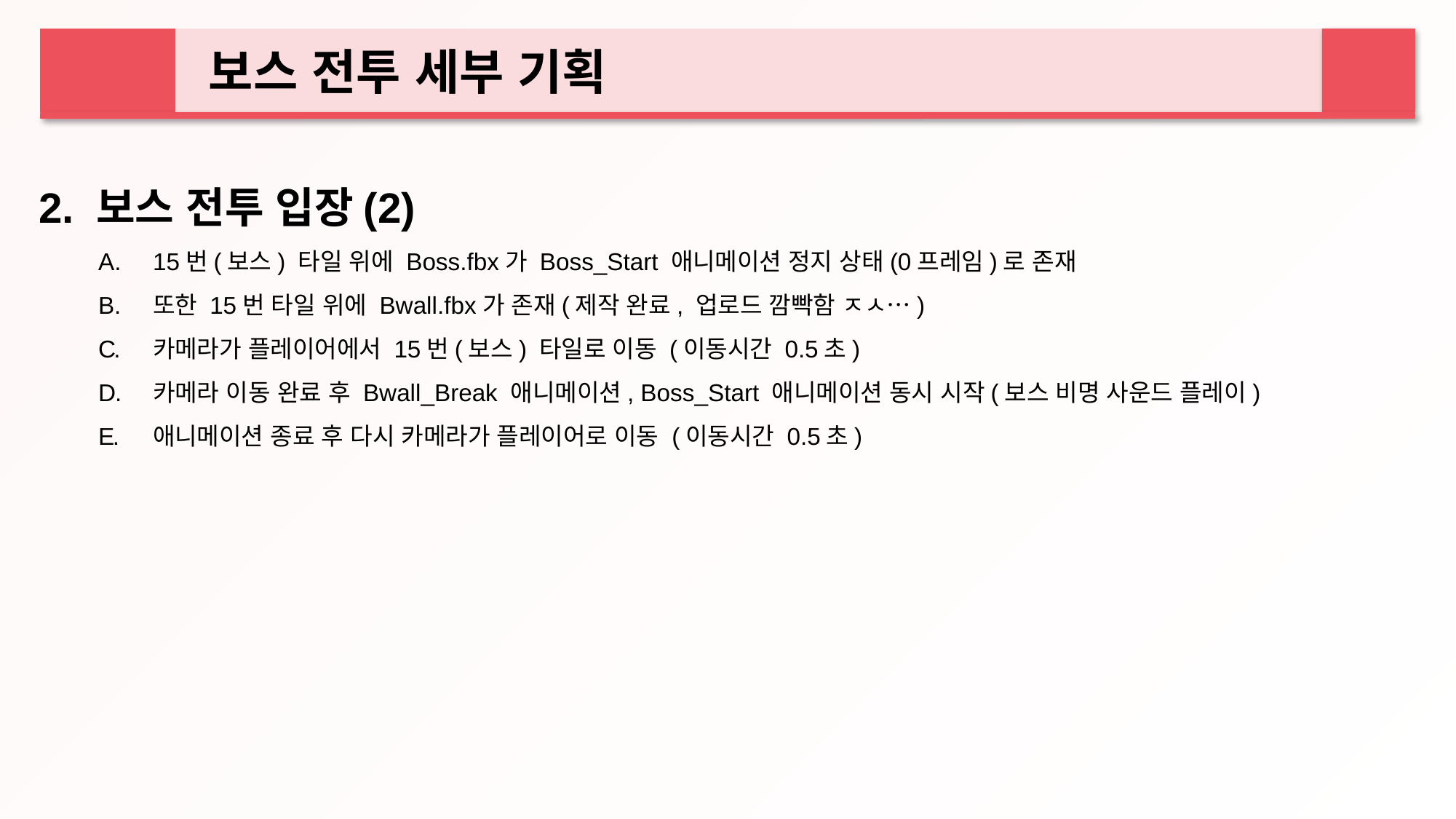

보스 전투 세부 기획

2. 보스 전투 입장(2)
15번(보스) 타일 위에 Boss.fbx가 Boss_Start 애니메이션 정지 상태(0프레임)로 존재
또한 15번 타일 위에 Bwall.fbx가 존재(제작 완료, 업로드 깜빡함 ㅈㅅ…)
카메라가 플레이어에서 15번(보스) 타일로 이동 (이동시간 0.5초)
카메라 이동 완료 후 Bwall_Break 애니메이션, Boss_Start 애니메이션 동시 시작(보스 비명 사운드 플레이)
애니메이션 종료 후 다시 카메라가 플레이어로 이동 (이동시간 0.5초)